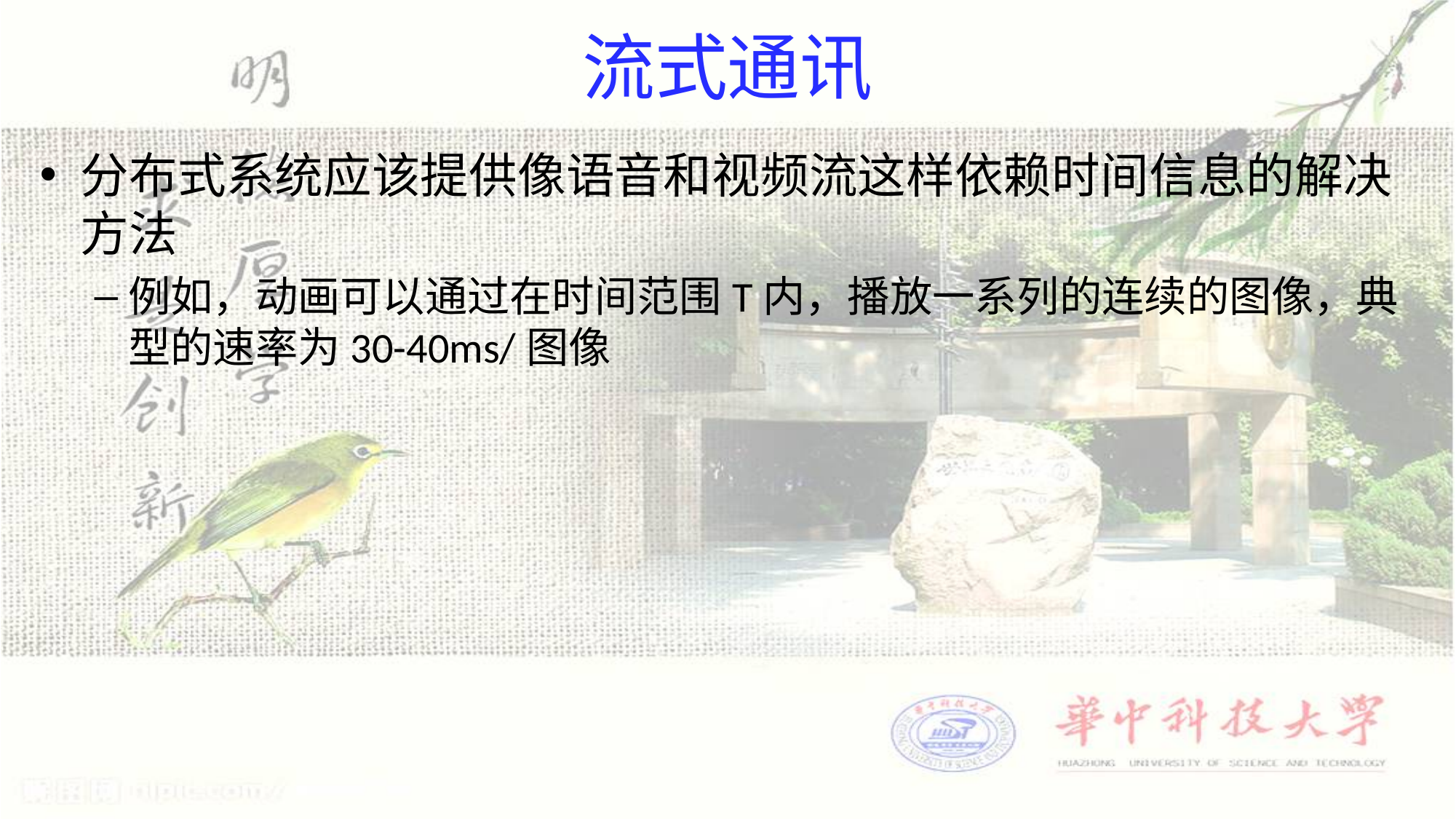

# 流式通讯
分布式系统应该提供像语音和视频流这样依赖时间信息的解决方法
例如，动画可以通过在时间范围T内，播放一系列的连续的图像，典型的速率为30-40ms/图像